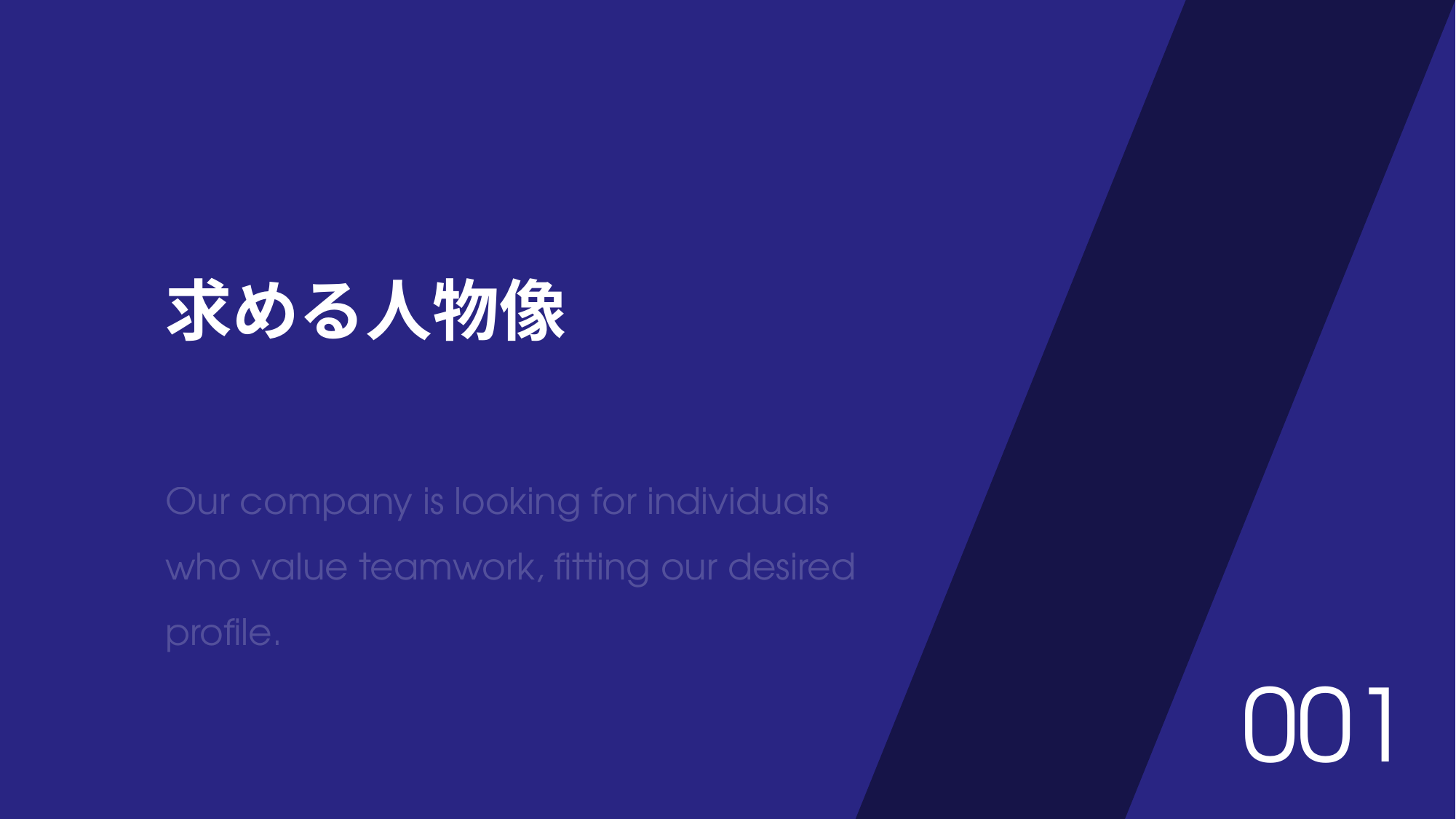

求める人物像
Our company is looking for individuals who value teamwork, fitting our desired profile.
001